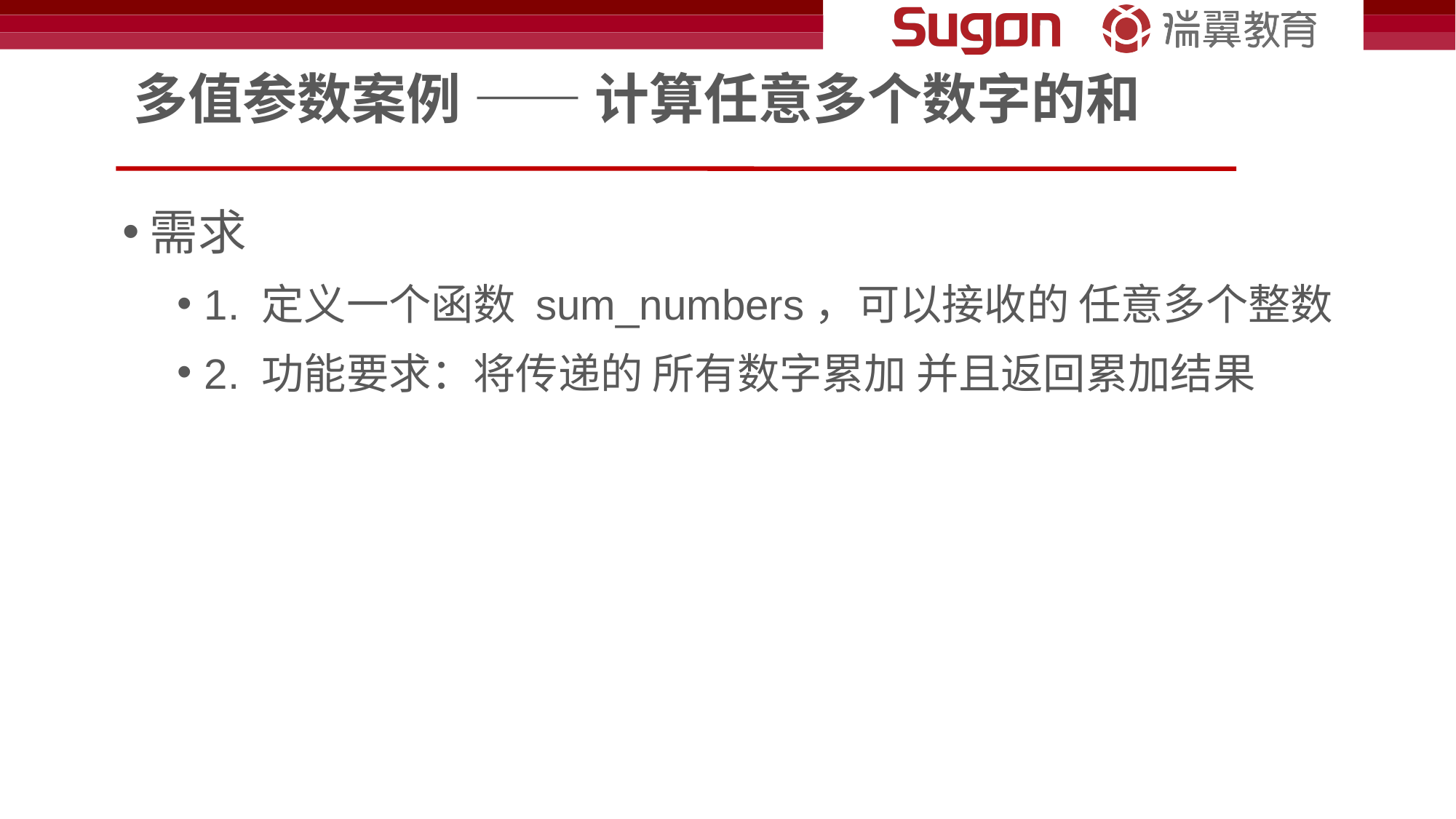

# 多值参数案例 —— 计算任意多个数字的和
需求
1. 定义一个函数 sum_numbers，可以接收的 任意多个整数
2. 功能要求：将传递的 所有数字累加 并且返回累加结果